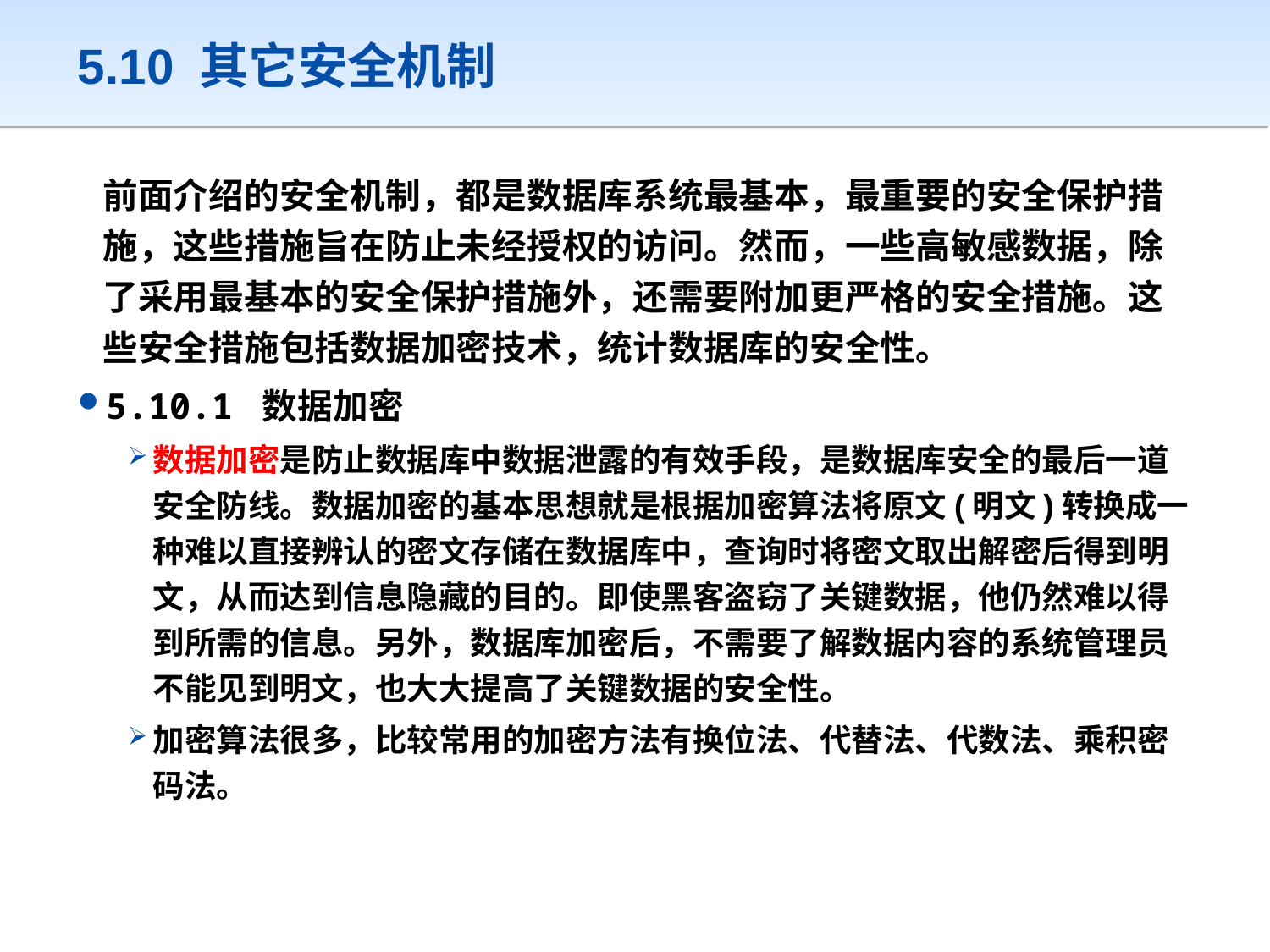

# 5.10 其它安全机制
	前面介绍的安全机制，都是数据库系统最基本，最重要的安全保护措施，这些措施旨在防止未经授权的访问。然而，一些高敏感数据，除了采用最基本的安全保护措施外，还需要附加更严格的安全措施。这些安全措施包括数据加密技术，统计数据库的安全性。
5.10.1 数据加密
数据加密是防止数据库中数据泄露的有效手段，是数据库安全的最后一道安全防线。数据加密的基本思想就是根据加密算法将原文(明文)转换成一种难以直接辨认的密文存储在数据库中，查询时将密文取出解密后得到明文，从而达到信息隐藏的目的。即使黑客盗窃了关键数据，他仍然难以得到所需的信息。另外，数据库加密后，不需要了解数据内容的系统管理员不能见到明文，也大大提高了关键数据的安全性。
加密算法很多，比较常用的加密方法有换位法、代替法、代数法、乘积密码法。